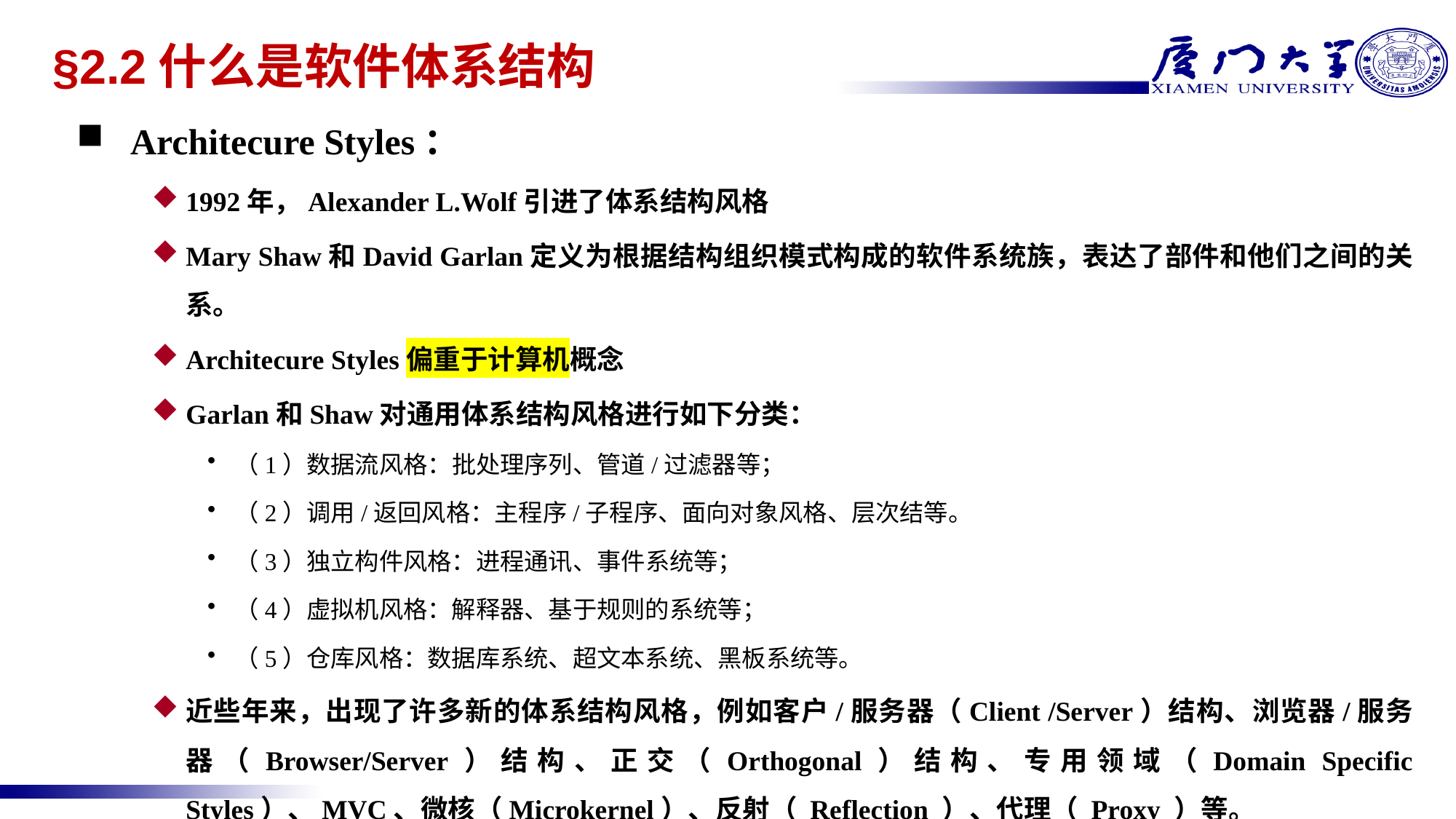

# §2.2什么是软件体系结构
Architecure Styles：
1992年，Alexander L.Wolf引进了体系结构风格
Mary Shaw和David Garlan定义为根据结构组织模式构成的软件系统族，表达了部件和他们之间的关系。
Architecure Styles偏重于计算机概念
Garlan和Shaw对通用体系结构风格进行如下分类：
（1）数据流风格：批处理序列、管道/过滤器等；
（2）调用/返回风格：主程序/子程序、面向对象风格、层次结等。
（3）独立构件风格：进程通讯、事件系统等；
（4）虚拟机风格：解释器、基于规则的系统等；
（5）仓库风格：数据库系统、超文本系统、黑板系统等。
近些年来，出现了许多新的体系结构风格，例如客户/服务器（Client /Server）结构、浏览器/服务器（Browser/Server）结构、正交（Orthogonal）结构、专用领域（Domain Specific Styles）、MVC、微核（Microkernel）、反射（ Reflection ）、代理（ Proxy ）等。